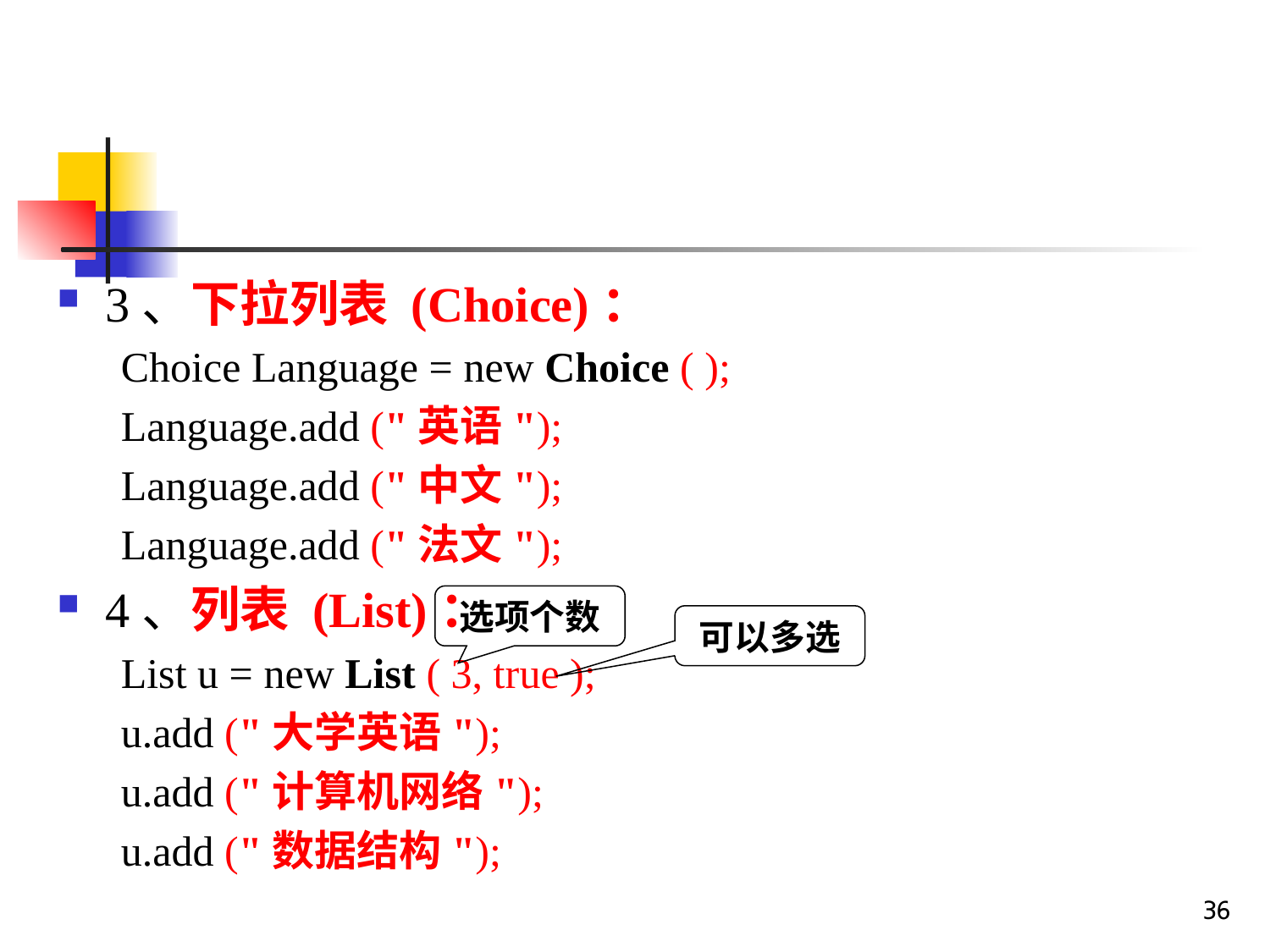

3、下拉列表 (Choice)：
Choice Language = new Choice ( );
Language.add ("英语");
Language.add ("中文");
Language.add ("法文");
4、列表 (List)：
List u = new List ( 3, true );
u.add ("大学英语");
u.add ("计算机网络");
u.add ("数据结构");
选项个数
可以多选
36